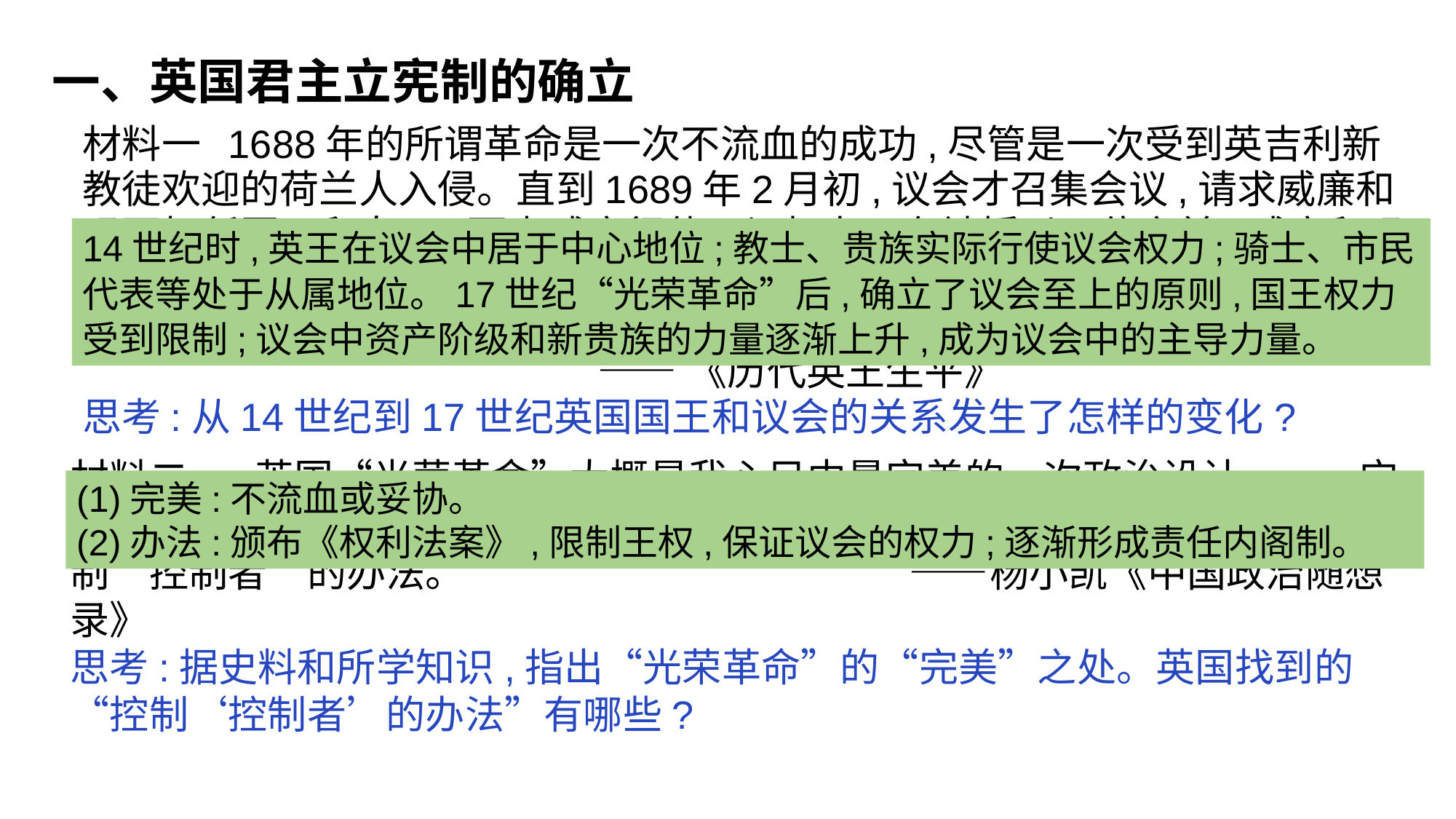

一、英国君主立宪制的确立
材料一  1688年的所谓革命是一次不流血的成功,尽管是一次受到英吉利新教徒欢迎的荷兰人入侵。直到1689年2月初,议会才召集会议,请求威廉和玛丽担任国王和女王,而由威廉行使一切权力。在被授以王位之前,威廉和玛丽被要求同意一项权力宣言,其中谴责詹姆斯二世滥用王家特权,特别是废除法律。他俩一般表示同意。因此,建立起来的是一个受到限制的君主政体。
                                                          ——《历代英王生平》
思考:从14世纪到17世纪英国国王和议会的关系发生了怎样的变化?
14世纪时,英王在议会中居于中心地位;教士、贵族实际行使议会权力;骑士、市民代表等处于从属地位。17世纪“光荣革命”后,确立了议会至上的原则,国王权力受到限制;议会中资产阶级和新贵族的力量逐渐上升,成为议会中的主导力量。
材料二   　英国“光荣革命”大概是我心目中最完美的一次政治设计。……它在一个有长期专制传统的国家找到了一个摆脱革命与专制的循环,能有效地控制“控制者”的办法。                                                  ——杨小凯《中国政治随想录》
思考:据史料和所学知识,指出“光荣革命”的“完美”之处。英国找到的“控制‘控制者’的办法”有哪些?

(1)完美:不流血或妥协。
(2)办法:颁布《权利法案》,限制王权,保证议会的权力;逐渐形成责任内阁制。